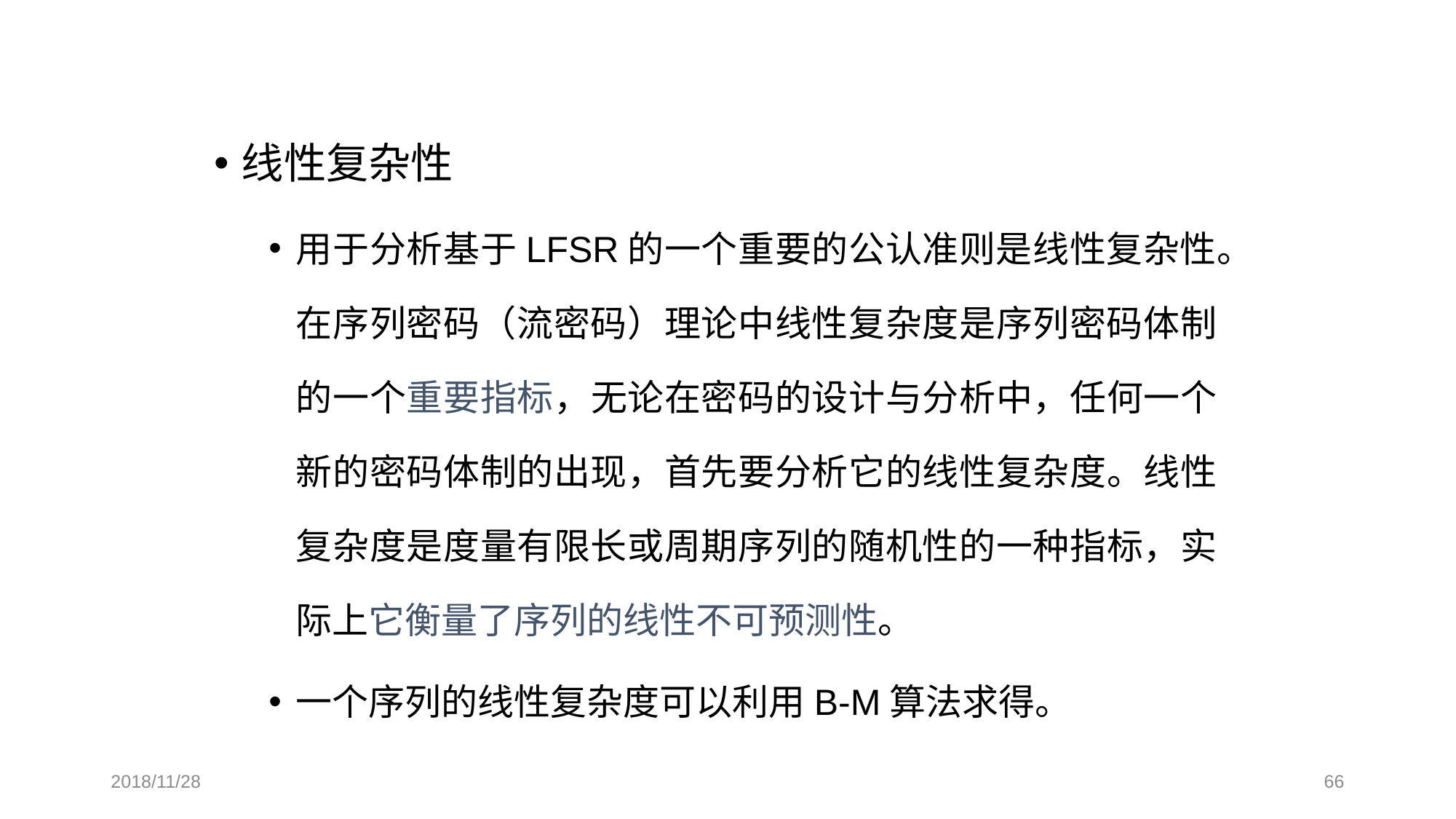

线性复杂性
用于分析基于LFSR的一个重要的公认准则是线性复杂性。在序列密码（流密码）理论中线性复杂度是序列密码体制的一个重要指标，无论在密码的设计与分析中，任何一个新的密码体制的出现，首先要分析它的线性复杂度。线性复杂度是度量有限长或周期序列的随机性的一种指标，实际上它衡量了序列的线性不可预测性。
一个序列的线性复杂度可以利用B-M算法求得。
2018/11/28
66